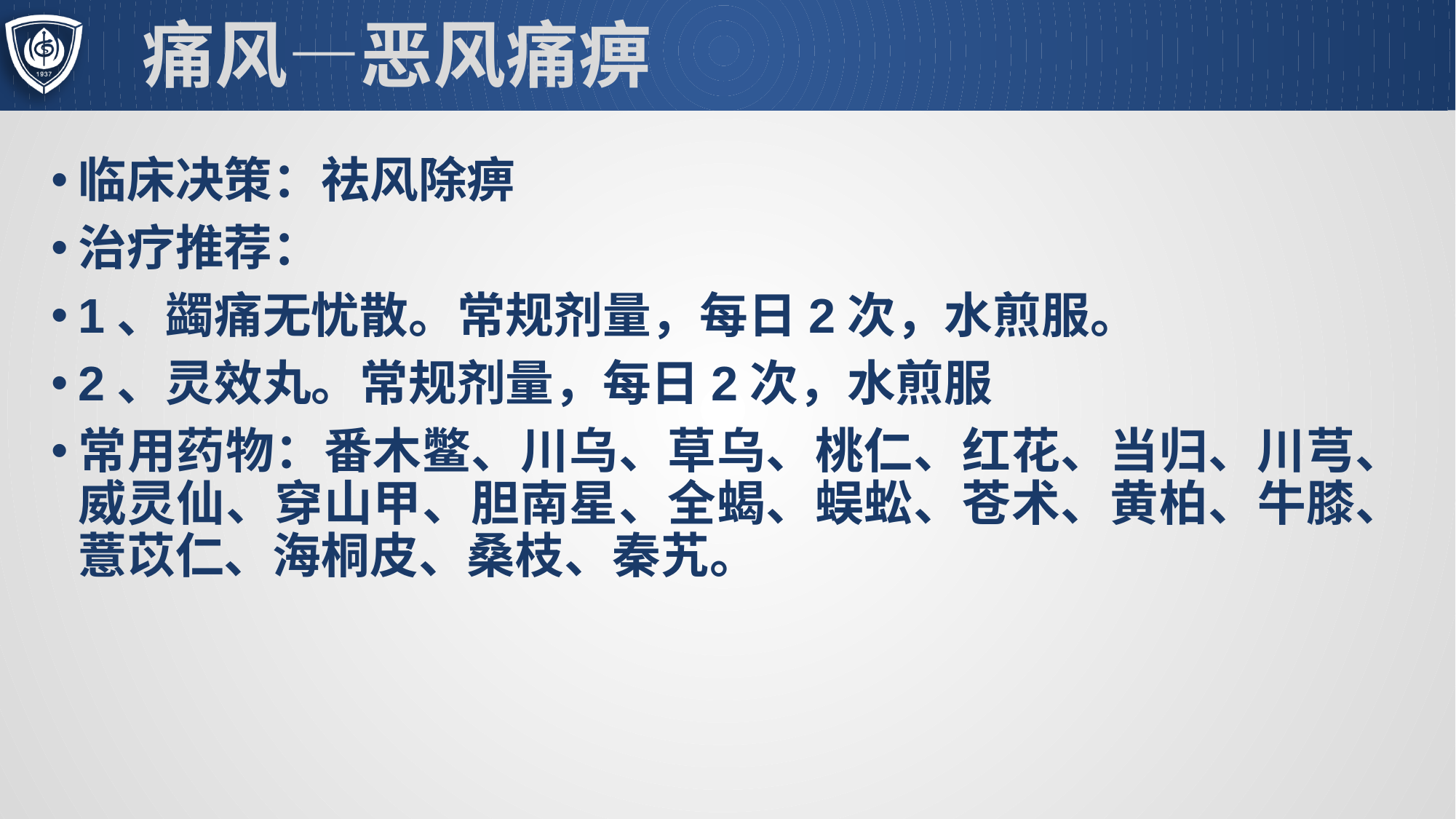

# 痛风—恶风痛痹
临床决策：祛风除痹
治疗推荐：
1、蠲痛无忧散。常规剂量，每日2次，水煎服。
2、灵效丸。常规剂量，每日2次，水煎服
常用药物：番木鳖、川乌、草乌、桃仁、红花、当归、川芎、威灵仙、穿山甲、胆南星、全蝎、蜈蚣、苍术、黄柏、牛膝、薏苡仁、海桐皮、桑枝、秦艽。